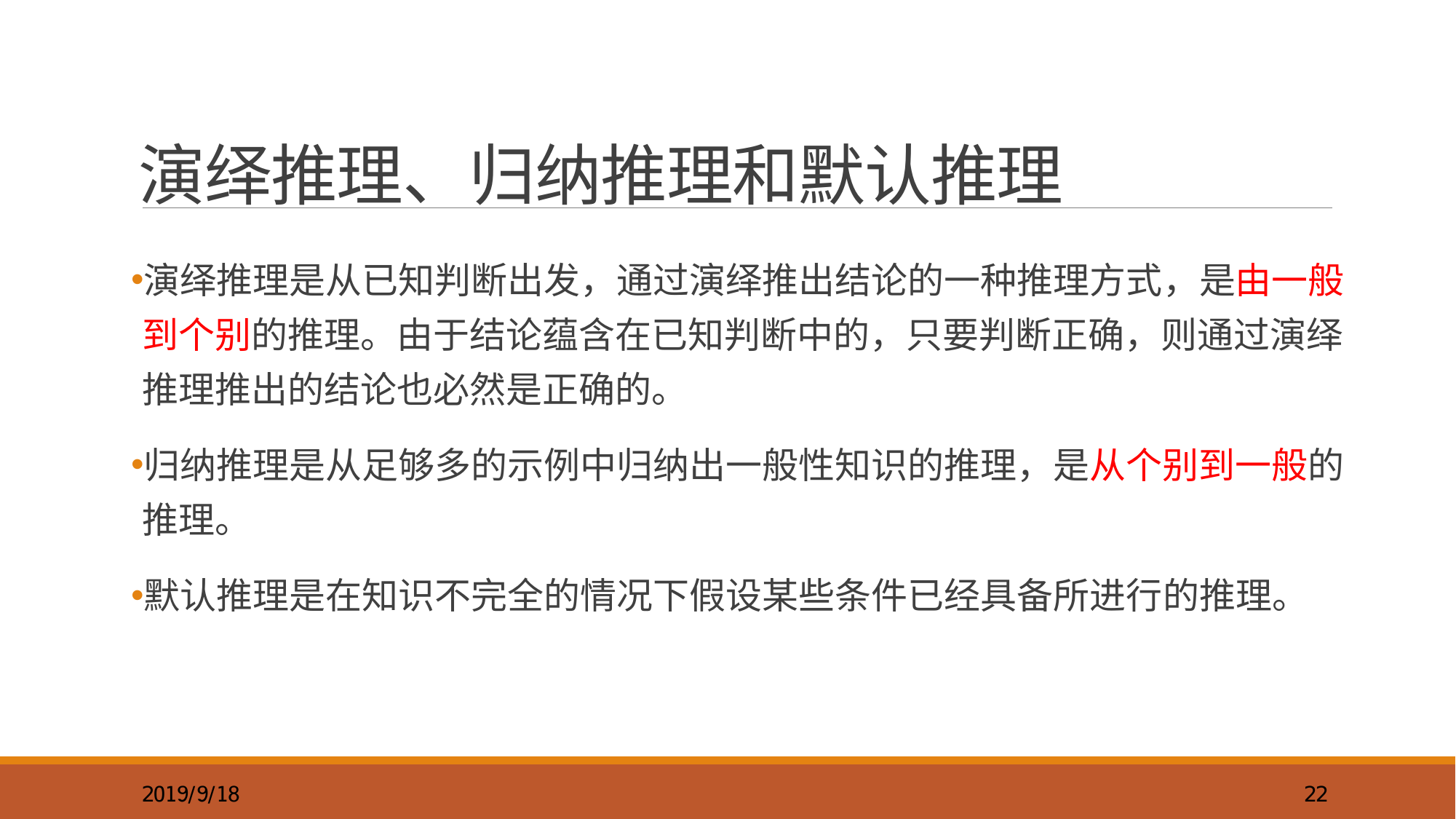

# 演绎推理、归纳推理和默认推理
演绎推理是从已知判断出发，通过演绎推出结论的一种推理方式，是由一般到个别的推理。由于结论蕴含在已知判断中的，只要判断正确，则通过演绎推理推出的结论也必然是正确的。
归纳推理是从足够多的示例中归纳出一般性知识的推理，是从个别到一般的推理。
默认推理是在知识不完全的情况下假设某些条件已经具备所进行的推理。
2019/9/18
22